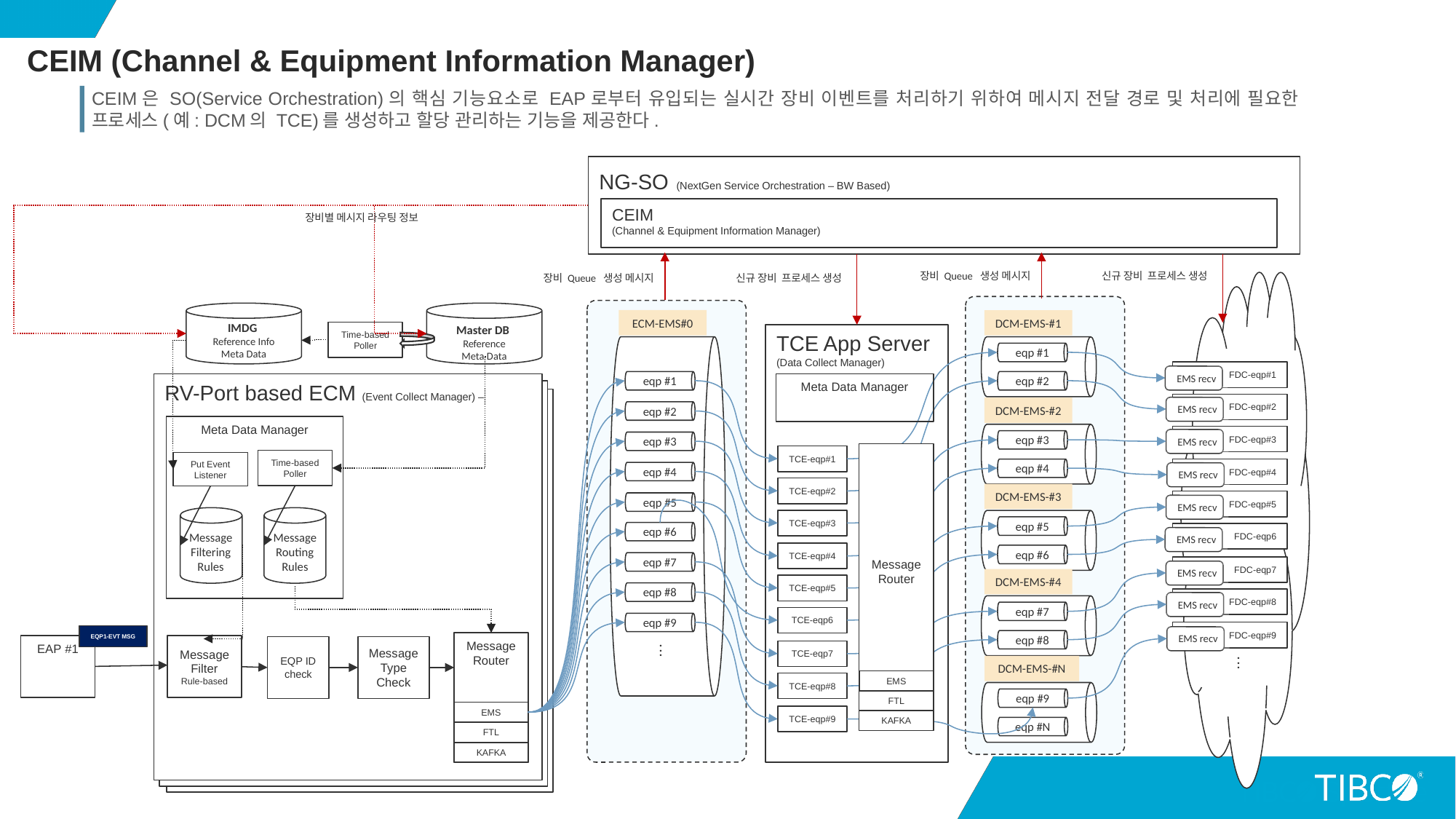

CEIM (Channel & Equipment Information Manager)
CEIM은 SO(Service Orchestration)의 핵심 기능요소로 EAP로부터 유입되는 실시간 장비 이벤트를 처리하기 위하여 메시지 전달 경로 및 처리에 필요한 프로세스(예: DCM의 TCE)를 생성하고 할당 관리하는 기능을 제공한다.

NG-SO (NextGen Service Orchestration – BW Based)
CEIM
(Channel & Equipment Information Manager)
장비별 메시지 라우팅 정보
장비 Queue  생성 메시지
신규 장비  프로세스 생성
장비 Queue  생성 메시지
신규 장비  프로세스 생성

ECM-EMS#0

DCM-EMS-#1

eqp #1

eqp #2
IMDG
Reference Info
Meta Data
Time-based Poller
Master DB
Reference
Meta Data
TCE App Server
(Data Collect Manager)

FDC-eqp#1

EMS recv

eqp #1
Meta Data Manager
RV-Port based ECM (Event Collect Manager) –
RV-Port based ECM (Event Collect Manager) –
RV-Port based ECM (Event Collect Manager) –
FDC-eqp#2

EMS recv

DCM-EMS-#2

eqp #3

eqp #4

eqp #2
Meta Data Manager
FDC-eqp#3

EMS recv

eqp #3
Message
Router
EMS
FTL
KAFKA
TCE-eqp#1
Time-based Poller
Put Event
Listener

FDC-eqp#4

eqp #4

EMS recv
TCE-eqp#2

DCM-EMS-#3

eqp #5

eqp #6
FDC-eqp#5

eqp #5

EMS recv

TCE-eqp#3

eqp #6
FDC-eqp6

EMS recv
Message
Filtering
Rules
Message
Routing
Rules

TCE-eqp#4

eqp #7
FDC-eqp7

EMS recv

DCM-EMS-#4

eqp #7

eqp #8
TCE-eqp#5

eqp #8
FDC-eqp#8

EMS recv
TCE-eqp6

eqp #9
FDC-eqp#9
EQP1-EVT MSG

EMS recv
Message
Router
EAP #1
Message Filter
Rule-based
EQP ID check
Message
Type Check
.
.
.
TCE-eqp7
.
.
.

DCM-EMS-#N

eqp #9

eqp #N
TCE-eqp#8
EMS
TCE-eqp#9
FTL
KAFKA